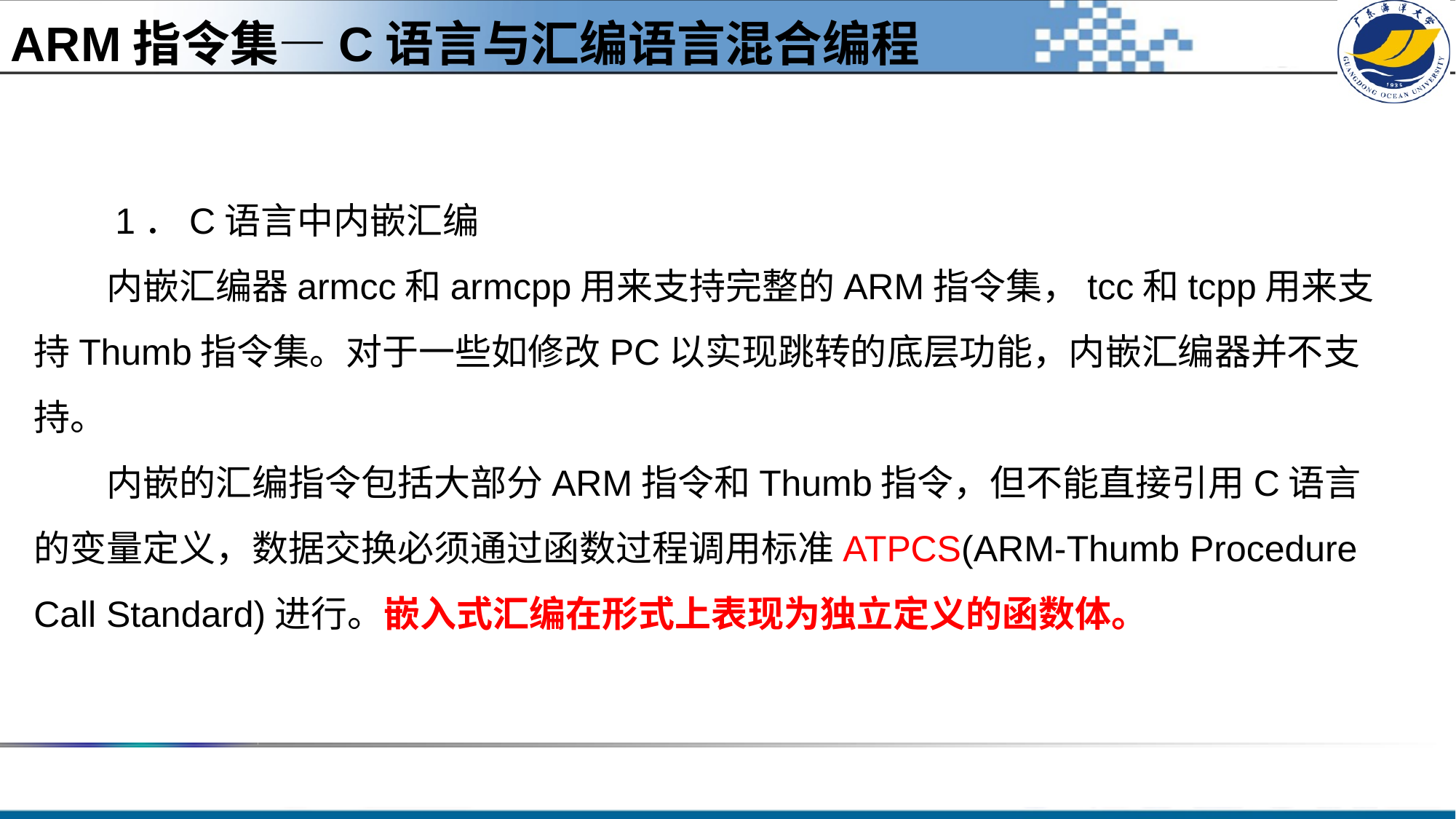

ARM指令集—C语言与汇编语言混合编程
# 1．C语言中内嵌汇编 　　内嵌汇编器armcc和armcpp用来支持完整的ARM指令集，tcc和tcpp用来支持Thumb指令集。对于一些如修改PC以实现跳转的底层功能，内嵌汇编器并不支持。 　　内嵌的汇编指令包括大部分ARM指令和Thumb指令，但不能直接引用C语言的变量定义，数据交换必须通过函数过程调用标准ATPCS(ARM-Thumb Procedure Call Standard)进行。嵌入式汇编在形式上表现为独立定义的函数体。